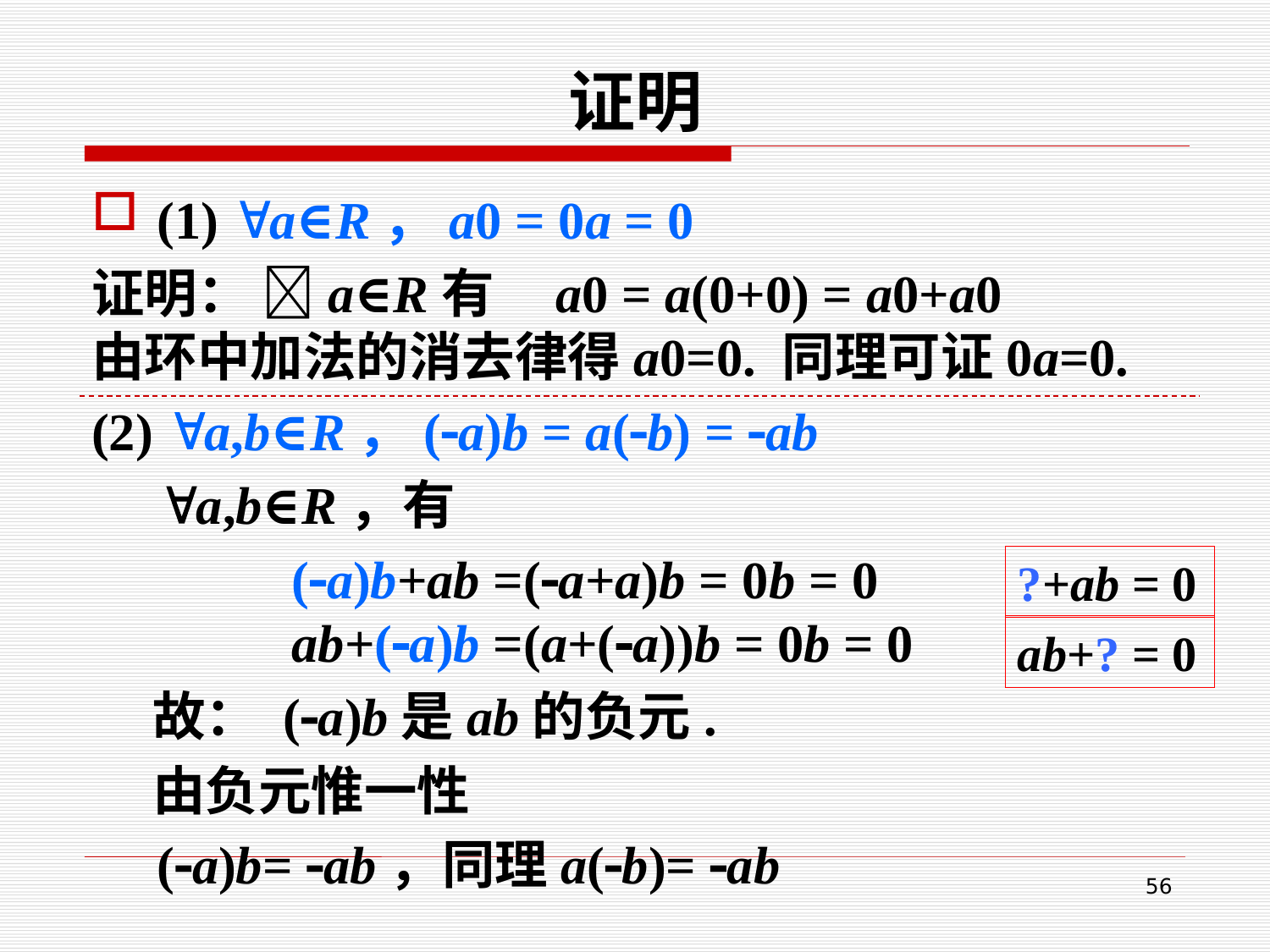

# 证明
(1) ∀a∈R，a0 = 0a = 0
证明： ∀a∈R有    a0 = a(0+0) = a0+a0
由环中加法的消去律得a0=0. 同理可证0a=0.
(2) ∀a,b∈R，(−a)b = a(−b) = −ab
     ∀a,b∈R，有
               (−a)b+ab =(−a+a)b = 0b = 0
               ab+(−a)b =(a+(−a))b = 0b = 0
    故： (−a)b是ab的负元.
    由负元惟一性
(−a)b= −ab，同理a(−b)= −ab
?+ab = 0
ab+? = 0
56